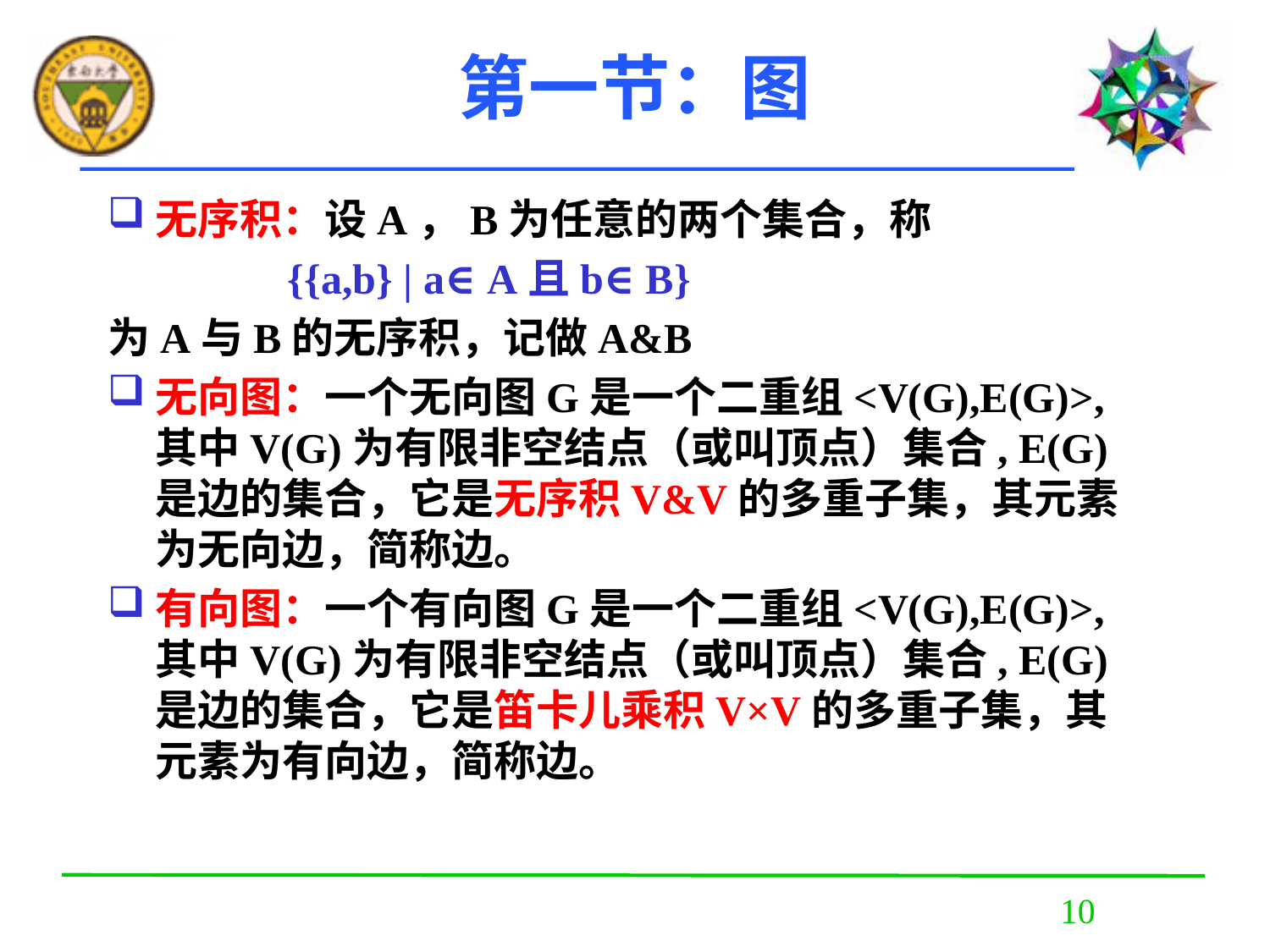

# 第一节：图
无序积：设A，B为任意的两个集合，称
                 {{a,b} | a∈A且b∈B}
为A与B的无序积，记做A&B
无向图：一个无向图G是一个二重组<V(G),E(G)>, 其中V(G)为有限非空结点（或叫顶点）集合, E(G)是边的集合，它是无序积V&V的多重子集，其元素为无向边，简称边。
有向图：一个有向图G是一个二重组<V(G),E(G)>, 其中V(G)为有限非空结点（或叫顶点）集合, E(G)是边的集合，它是笛卡儿乘积V×V的多重子集，其元素为有向边，简称边。